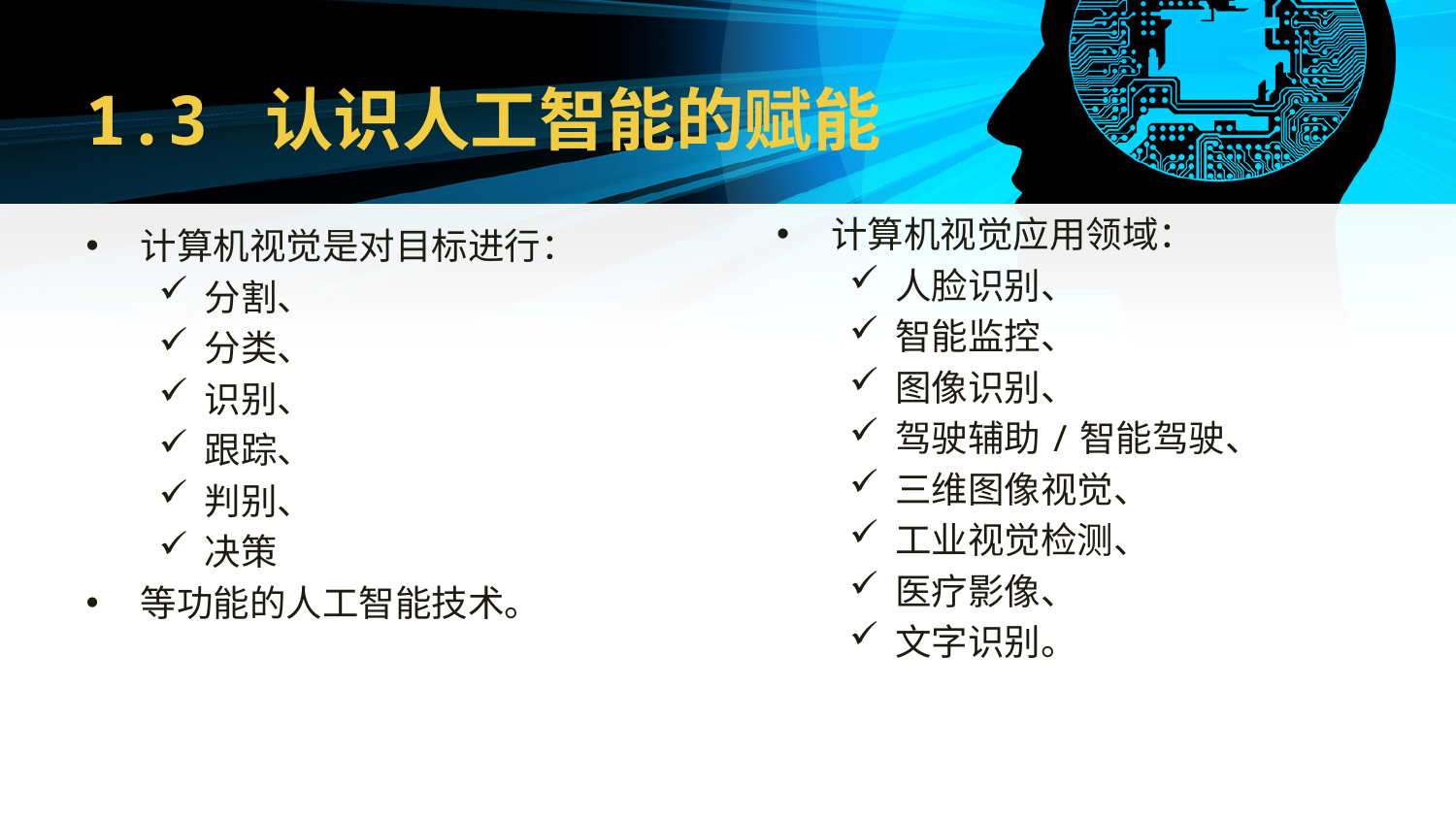

# 1.3 认识人工智能的赋能
计算机视觉应用领域：
人脸识别、
智能监控、
图像识别、
驾驶辅助/智能驾驶、
三维图像视觉、
工业视觉检测、
医疗影像、
文字识别。

计算机视觉是对目标进行：
分割、
分类、
识别、
跟踪、
判别、
决策
等功能的人工智能技术。